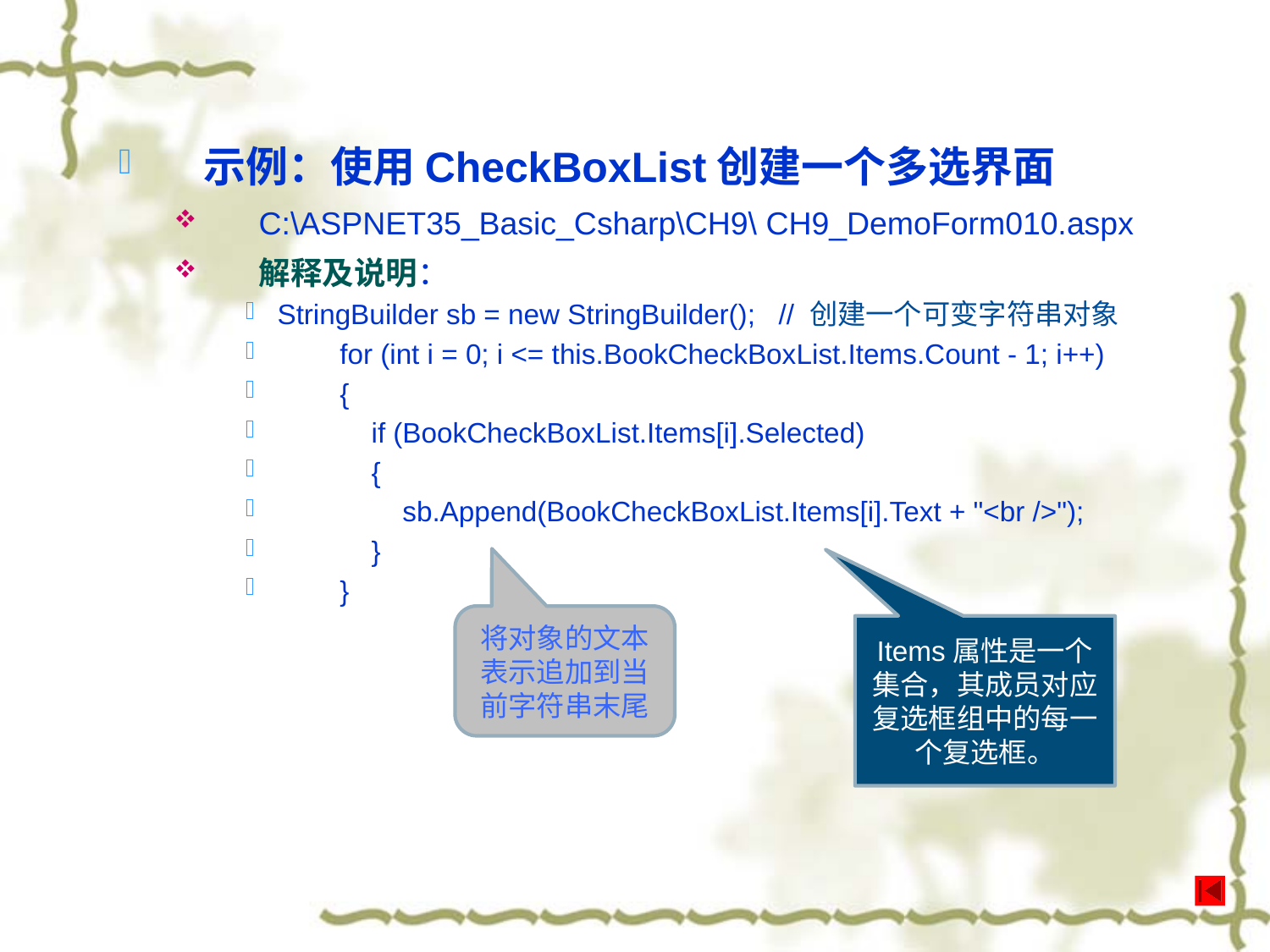

示例：使用CheckBoxList创建一个多选界面
C:\ASPNET35_Basic_Csharp\CH9\ CH9_DemoForm010.aspx
解释及说明：
StringBuilder sb = new StringBuilder();   // 创建一个可变字符串对象
        for (int i = 0; i <= this.BookCheckBoxList.Items.Count - 1; i++)
        {
            if (BookCheckBoxList.Items[i].Selected)
            {
                sb.Append(BookCheckBoxList.Items[i].Text + "<br />");
            }
        }

将对象的文本表示追加到当前字符串末尾
Items属性是一个集合，其成员对应复选框组中的每一个复选框。